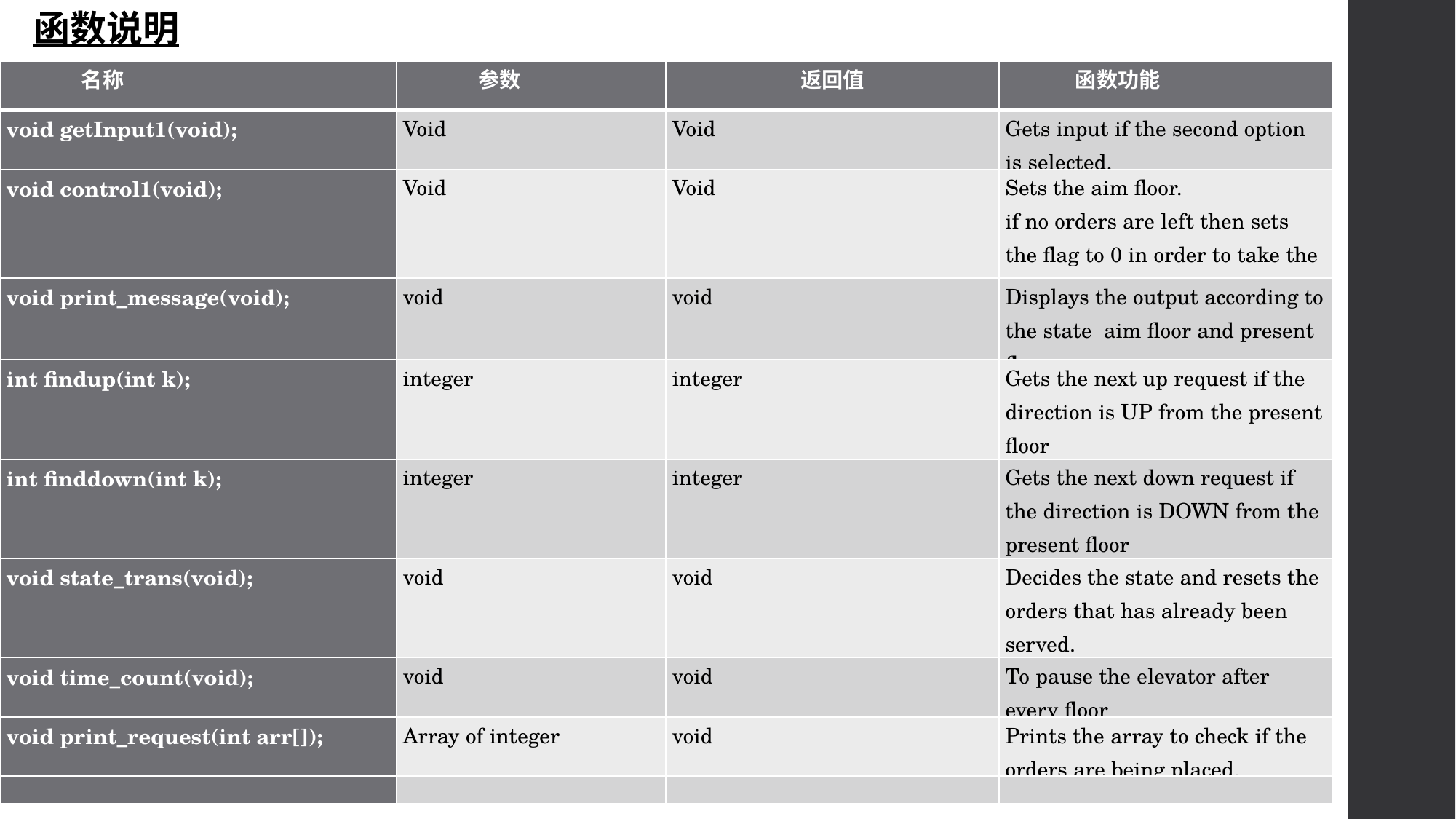

函数说明
| 名称 | 参数 | 返回值 | 函数功能 |
| --- | --- | --- | --- |
| void getInput1(void); | Void | Void | Gets input if the second option is selected. |
| void control1(void); | Void | Void | Sets the aim floor. if no orders are left then sets the flag to 0 in order to take the input. |
| void print\_message(void); | void | void | Displays the output according to the state aim floor and present floor. |
| int findup(int k); | integer | integer | Gets the next up request if the direction is UP from the present floor |
| int finddown(int k); | integer | integer | Gets the next down request if the direction is DOWN from the present floor |
| void state\_trans(void); | void | void | Decides the state and resets the orders that has already been served. |
| void time\_count(void); | void | void | To pause the elevator after every floor |
| void print\_request(int arr[]); | Array of integer | void | Prints the array to check if the orders are being placed. |
|  |  |  |  |